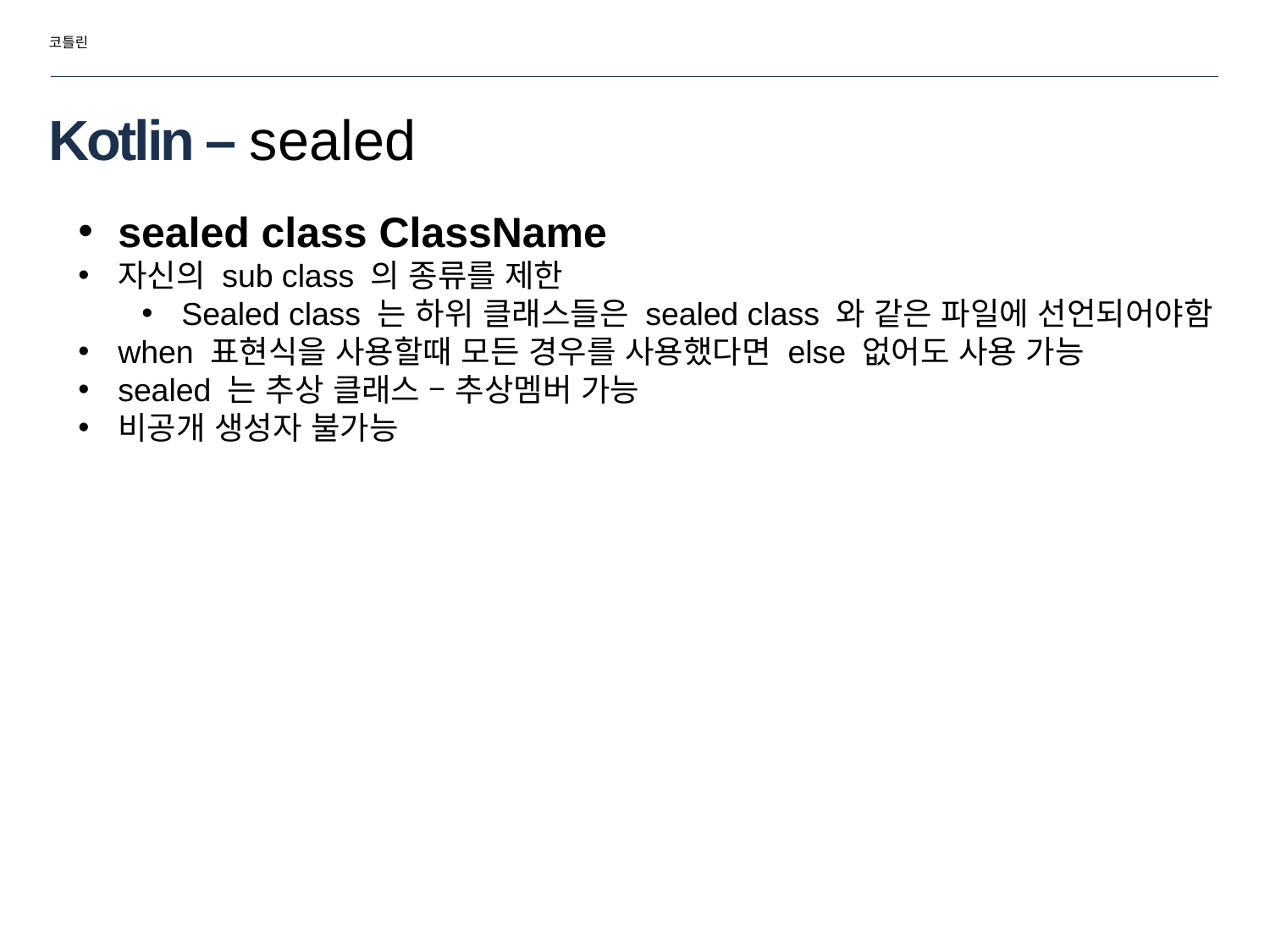

코틀린
# Kotlin – sealed

sealed class ClassName
자신의 sub class 의 종류를 제한
Sealed class 는 하위 클래스들은 sealed class 와 같은 파일에 선언되어야함
when 표현식을 사용할때 모든 경우를 사용했다면 else 없어도 사용 가능
sealed 는 추상 클래스 – 추상멤버 가능
비공개 생성자 불가능